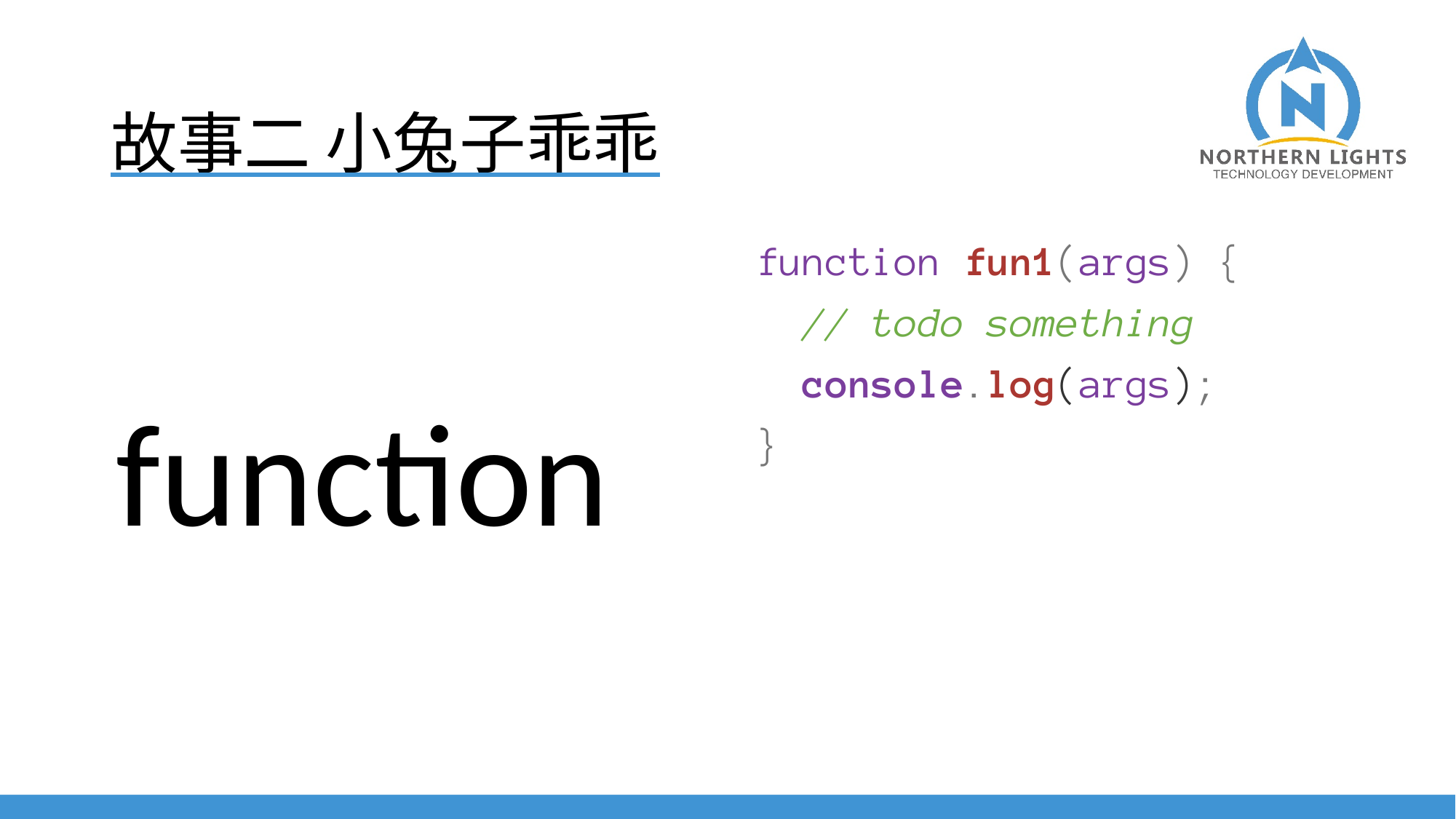

# 故事二 小兔子乖乖
function fun1(args) {
  // todo something
  console.log(args);
}

function